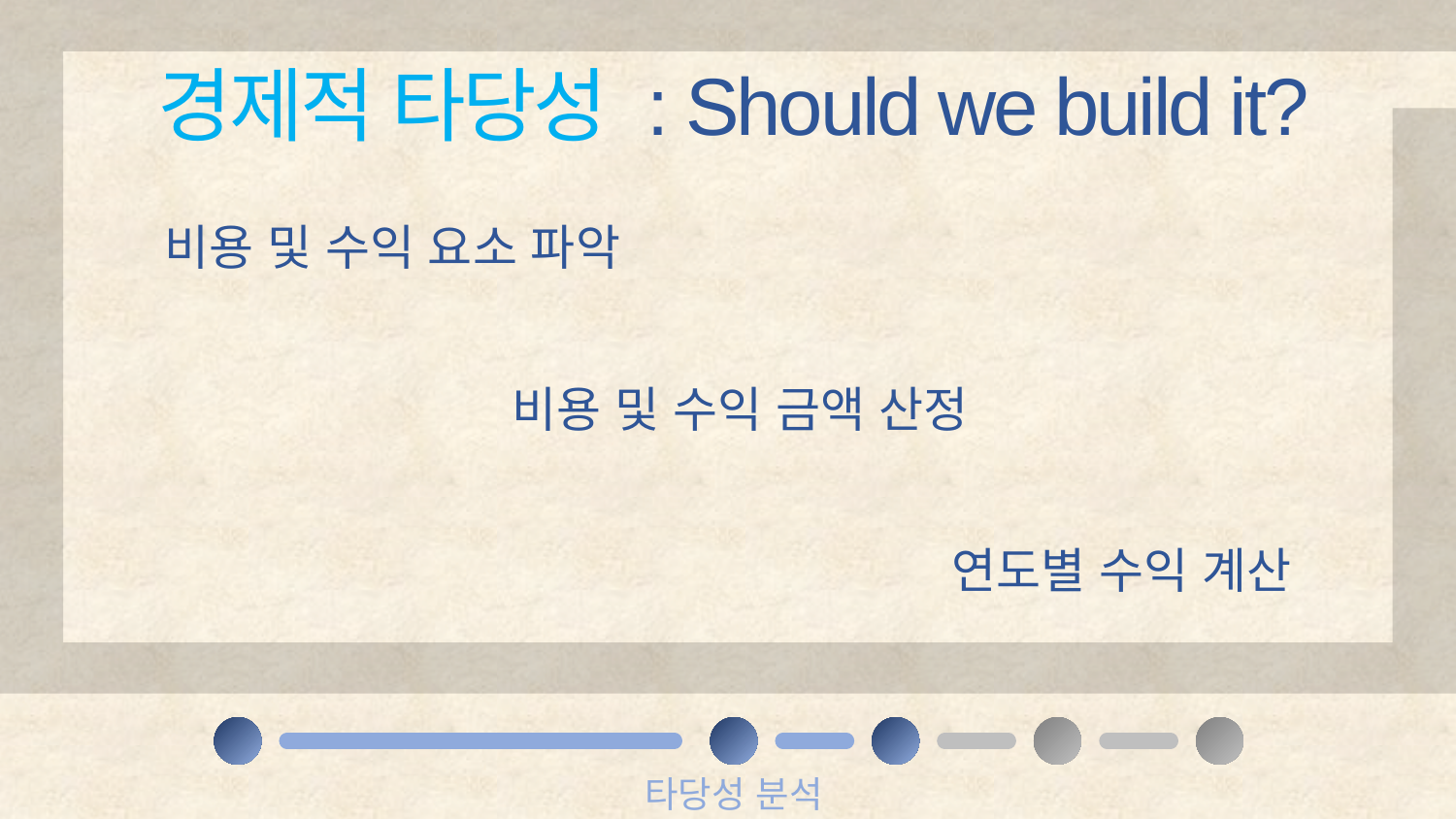

경제적 타당성 : Should we build it?
비용 및 수익 요소 파악
비용 및 수익 금액 산정
연도별 수익 계산

타당성 분석